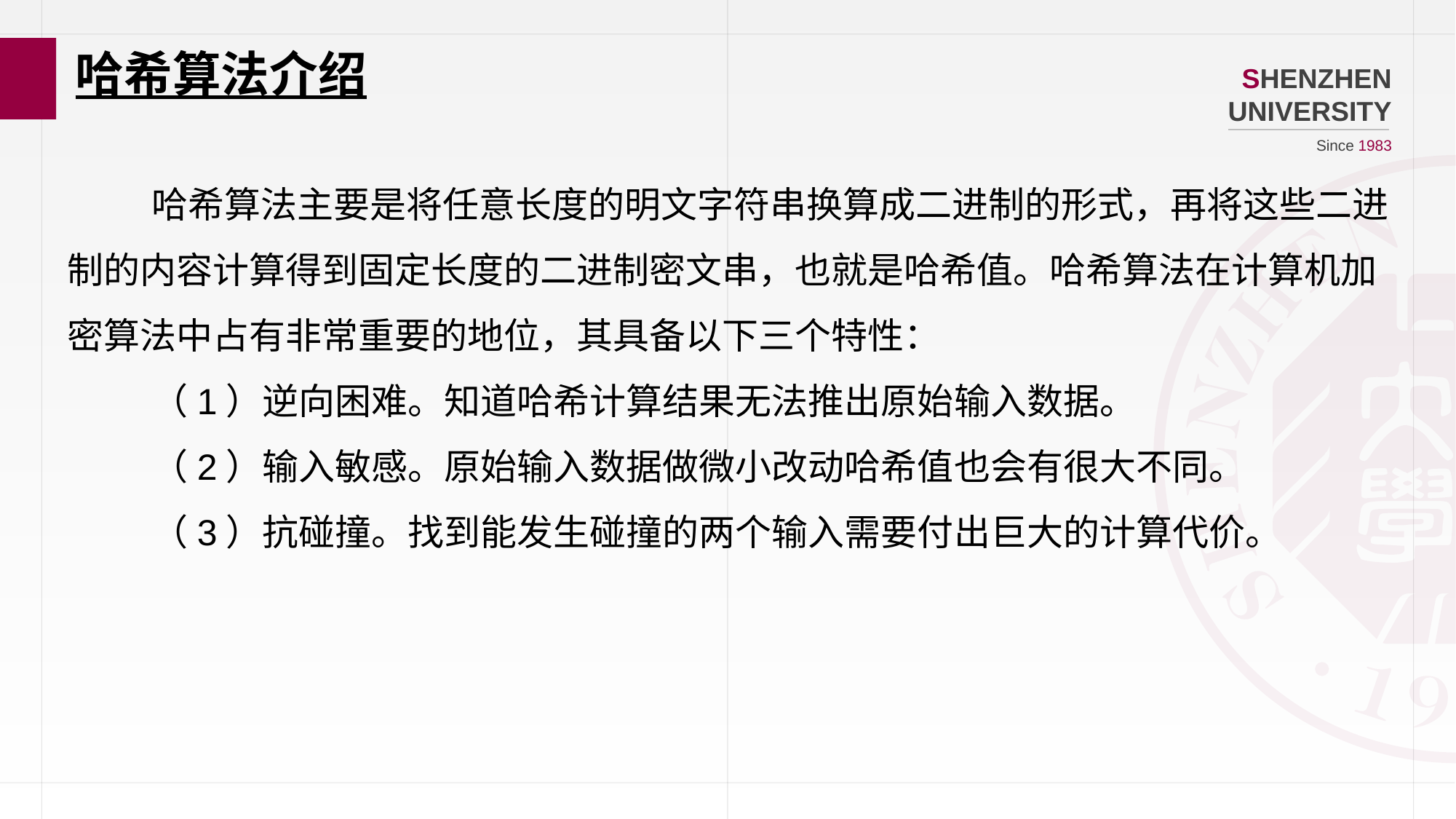

哈希算法介绍
哈希算法主要是将任意长度的明文字符串换算成二进制的形式，再将这些二进制的内容计算得到固定长度的二进制密文串，也就是哈希值。哈希算法在计算机加密算法中占有非常重要的地位，其具备以下三个特性：
（1）逆向困难。知道哈希计算结果无法推出原始输入数据。
（2）输入敏感。原始输入数据做微小改动哈希值也会有很大不同。
（3）抗碰撞。找到能发生碰撞的两个输入需要付出巨大的计算代价。

3